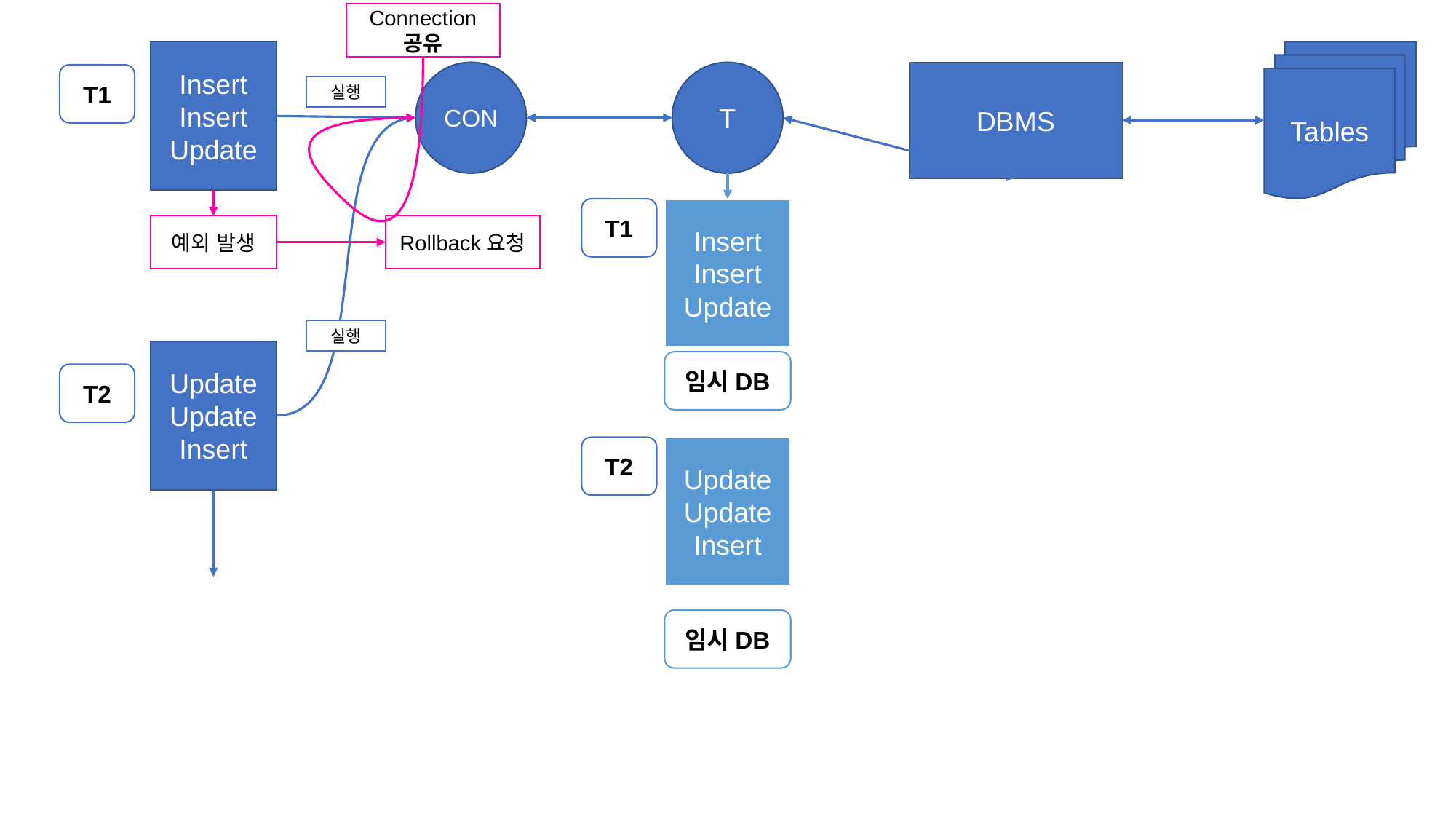

Connection
공유
Insert
Insert
Update
Tables
CON
T
DBMS
T1
실행
T1
Insert
Insert
Update
예외 발생
Rollback요청
실행
Update
Update
Insert
임시DB
T2
T2
Update
Update
Insert
임시DB